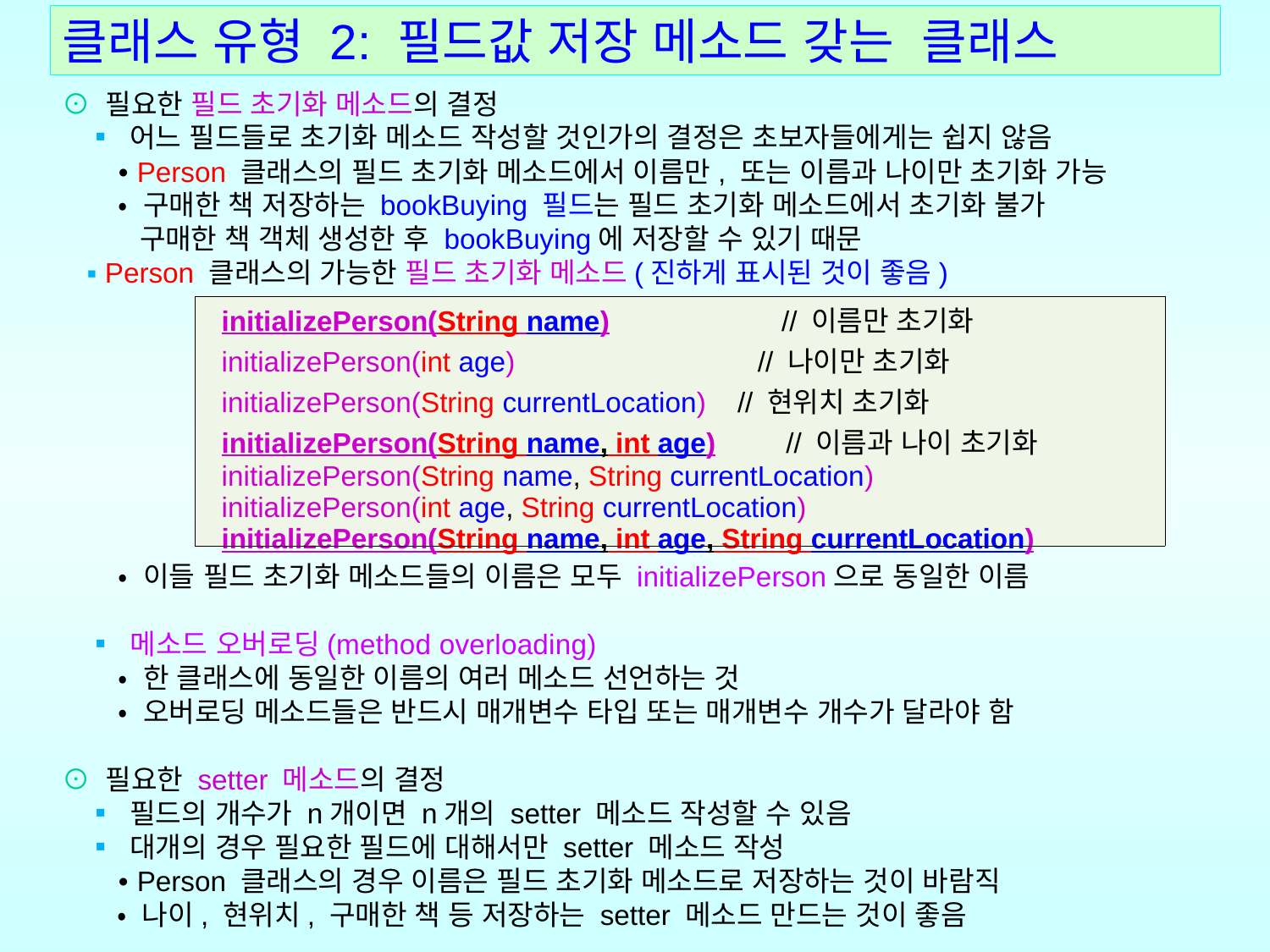

# 클래스 유형 2: 필드값 저장 메소드 갖는  클래스
⊙ 필요한 필드 초기화 메소드의 결정
   ▪ 어느 필드들로 초기화 메소드 작성할 것인가의 결정은 초보자들에게는 쉽지 않음
       • Person 클래스의 필드 초기화 메소드에서 이름만, 또는 이름과 나이만 초기화 가능
       • 구매한 책 저장하는 bookBuying 필드는 필드 초기화 메소드에서 초기화 불가
         구매한 책 객체 생성한 후 bookBuying에 저장할 수 있기 때문
   ▪ Person 클래스의 가능한 필드 초기화 메소드(진하게 표시된 것이 좋음)

       • 이들 필드 초기화 메소드들의 이름은 모두 initializePerson으로 동일한 이름

   ▪ 메소드 오버로딩(method overloading)
       • 한 클래스에 동일한 이름의 여러 메소드 선언하는 것
       • 오버로딩 메소드들은 반드시 매개변수 타입 또는 매개변수 개수가 달라야 함

⊙ 필요한 setter 메소드의 결정
   ▪ 필드의 개수가 n개이면 n개의 setter 메소드 작성할 수 있음
   ▪ 대개의 경우 필요한 필드에 대해서만 setter 메소드 작성
       • Person 클래스의 경우 이름은 필드 초기화 메소드로 저장하는 것이 바람직
       • 나이, 현위치, 구매한 책 등 저장하는 setter 메소드 만드는 것이 좋음
| initializePerson(String name) // 이름만 초기화 initializePerson(int age) // 나이만 초기화 initializePerson(String currentLocation) // 현위치 초기화 initializePerson(String name, int age) // 이름과 나이 초기화 initializePerson(String name, String currentLocation) initializePerson(int age, String currentLocation) initializePerson(String name, int age, String currentLocation) |  |
| --- | --- |